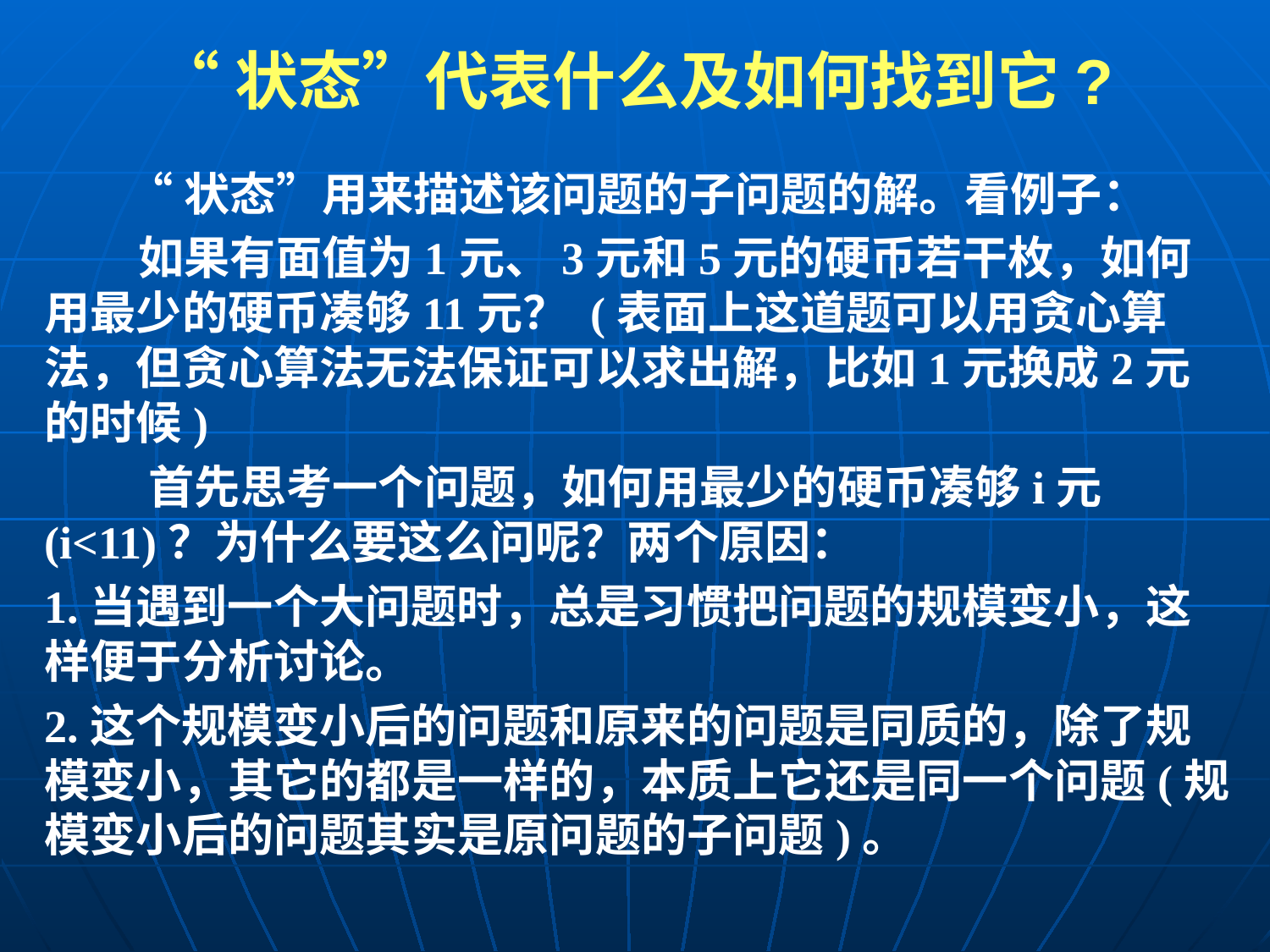

# “状态”代表什么及如何找到它?
        “状态”用来描述该问题的子问题的解。看例子：
        如果有面值为1元、3元和5元的硬币若干枚，如何用最少的硬币凑够11元？ (表面上这道题可以用贪心算法，但贪心算法无法保证可以求出解，比如1元换成2元的时候)
         首先思考一个问题，如何用最少的硬币凑够i元(i<11)？为什么要这么问呢？两个原因：
1.当遇到一个大问题时，总是习惯把问题的规模变小，这样便于分析讨论。
2.这个规模变小后的问题和原来的问题是同质的，除了规模变小，其它的都是一样的，本质上它还是同一个问题(规模变小后的问题其实是原问题的子问题)。